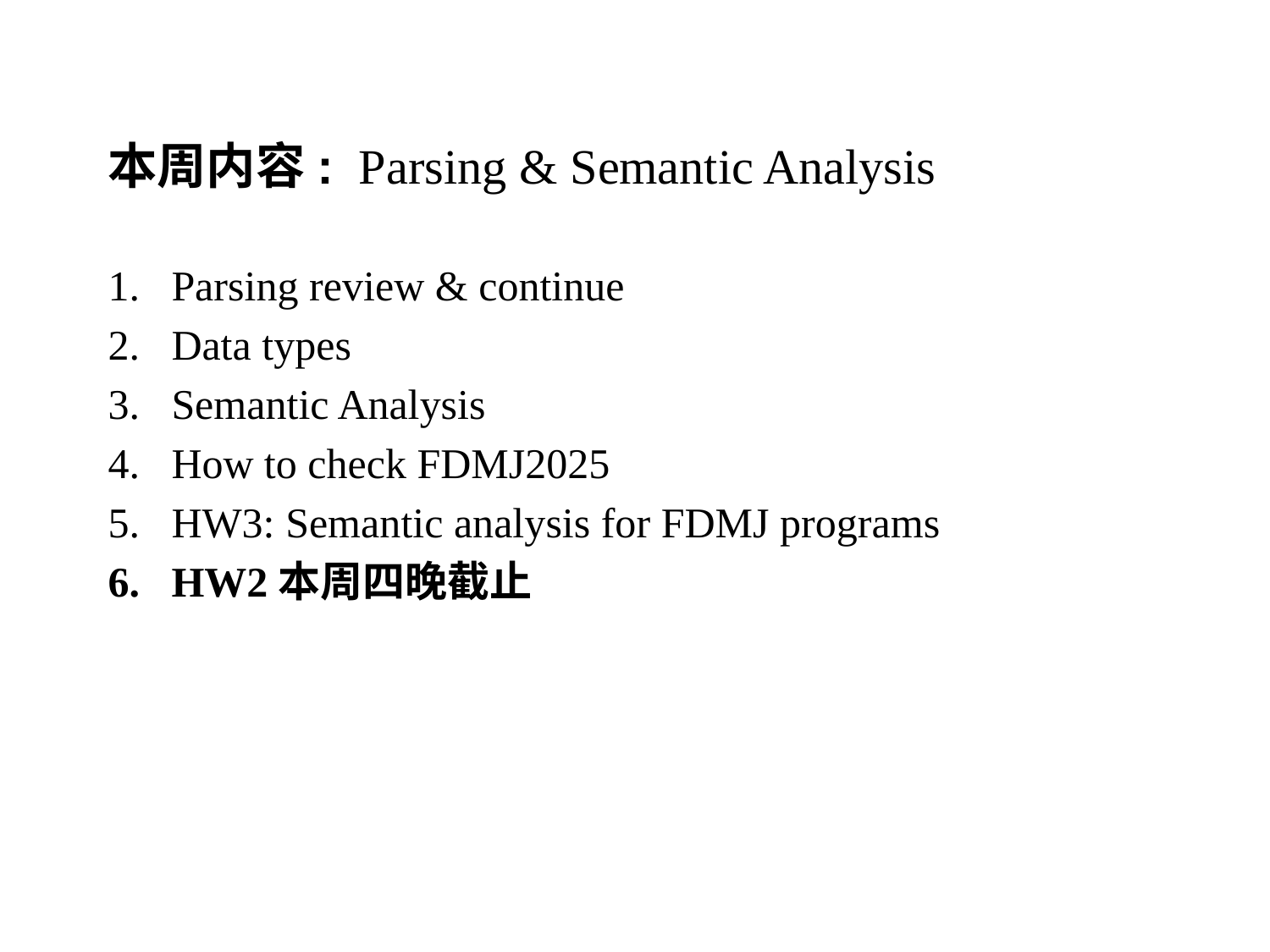

# 本周内容: Parsing & Semantic Analysis
Parsing review & continue
Data types
Semantic Analysis
How to check FDMJ2025
HW3: Semantic analysis for FDMJ programs
HW2本周四晚截止